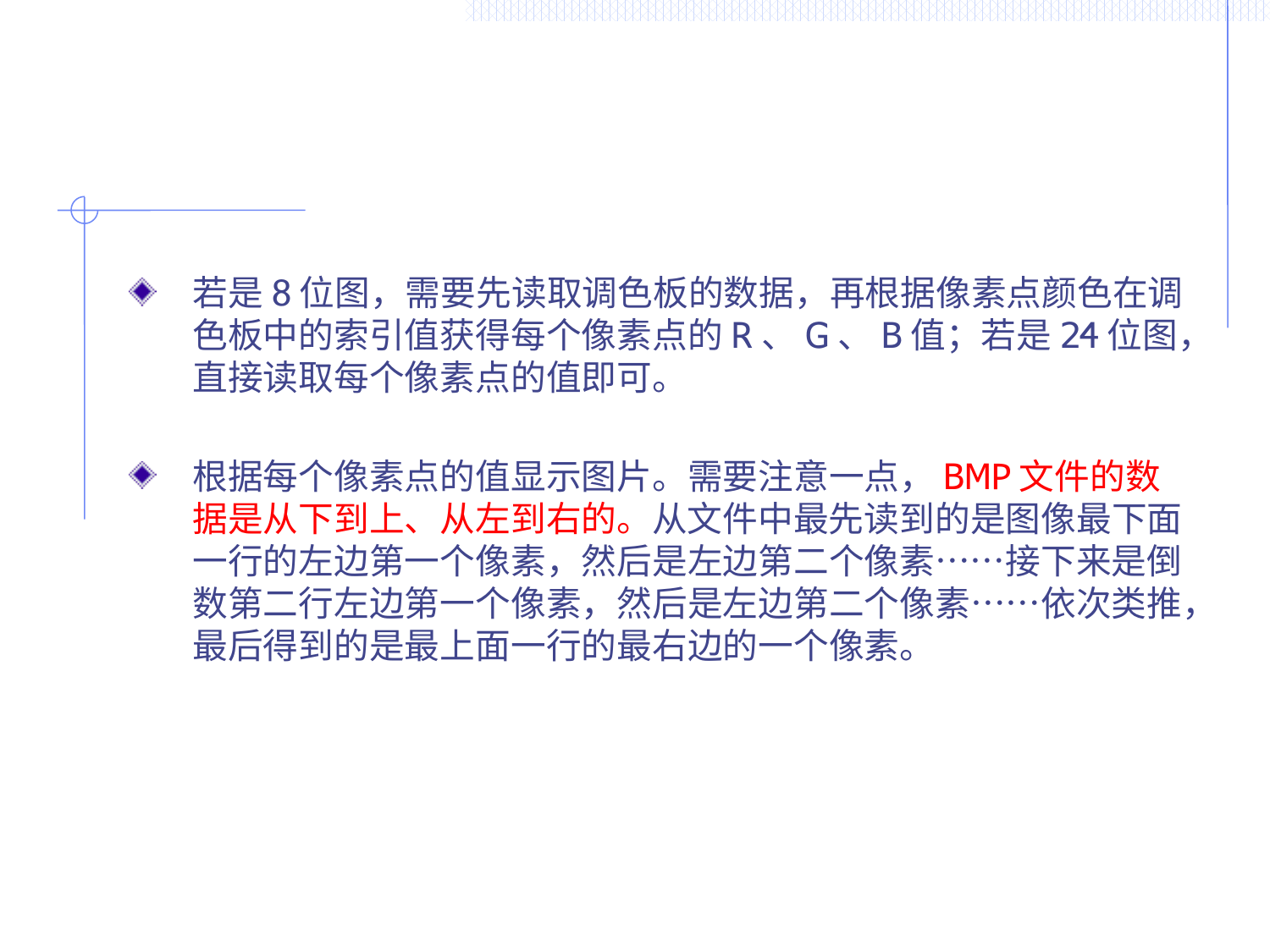

若是8位图，需要先读取调色板的数据，再根据像素点颜色在调色板中的索引值获得每个像素点的R、G、B值；若是24位图，直接读取每个像素点的值即可。

根据每个像素点的值显示图片。需要注意一点，BMP文件的数据是从下到上、从左到右的。从文件中最先读到的是图像最下面一行的左边第一个像素，然后是左边第二个像素……接下来是倒数第二行左边第一个像素，然后是左边第二个像素……依次类推，最后得到的是最上面一行的最右边的一个像素。